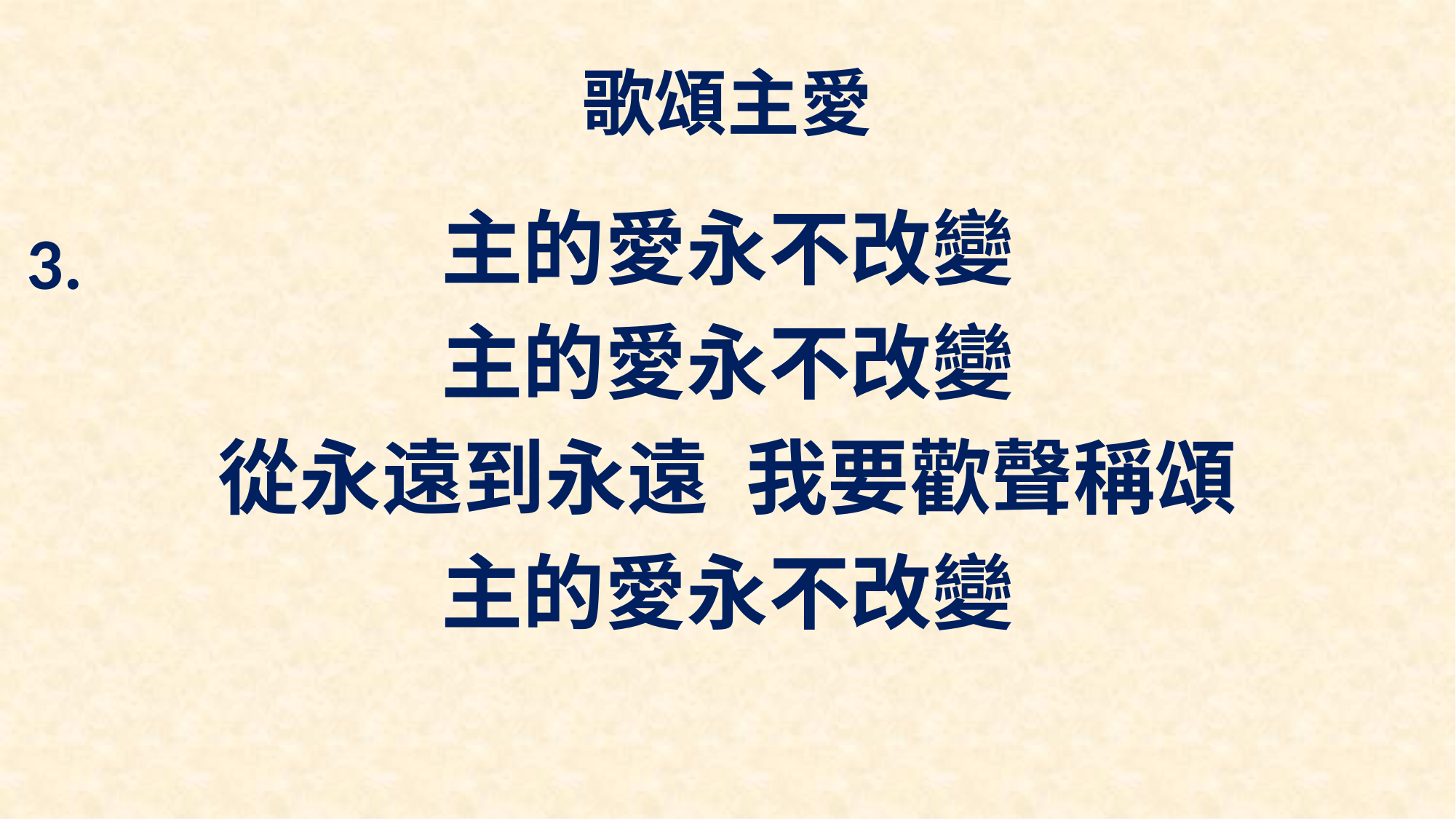

# 歌頌主愛
主的愛永不改變
主的愛永不改變
從永遠到永遠  我要歡聲稱頌
主的愛永不改變
3.